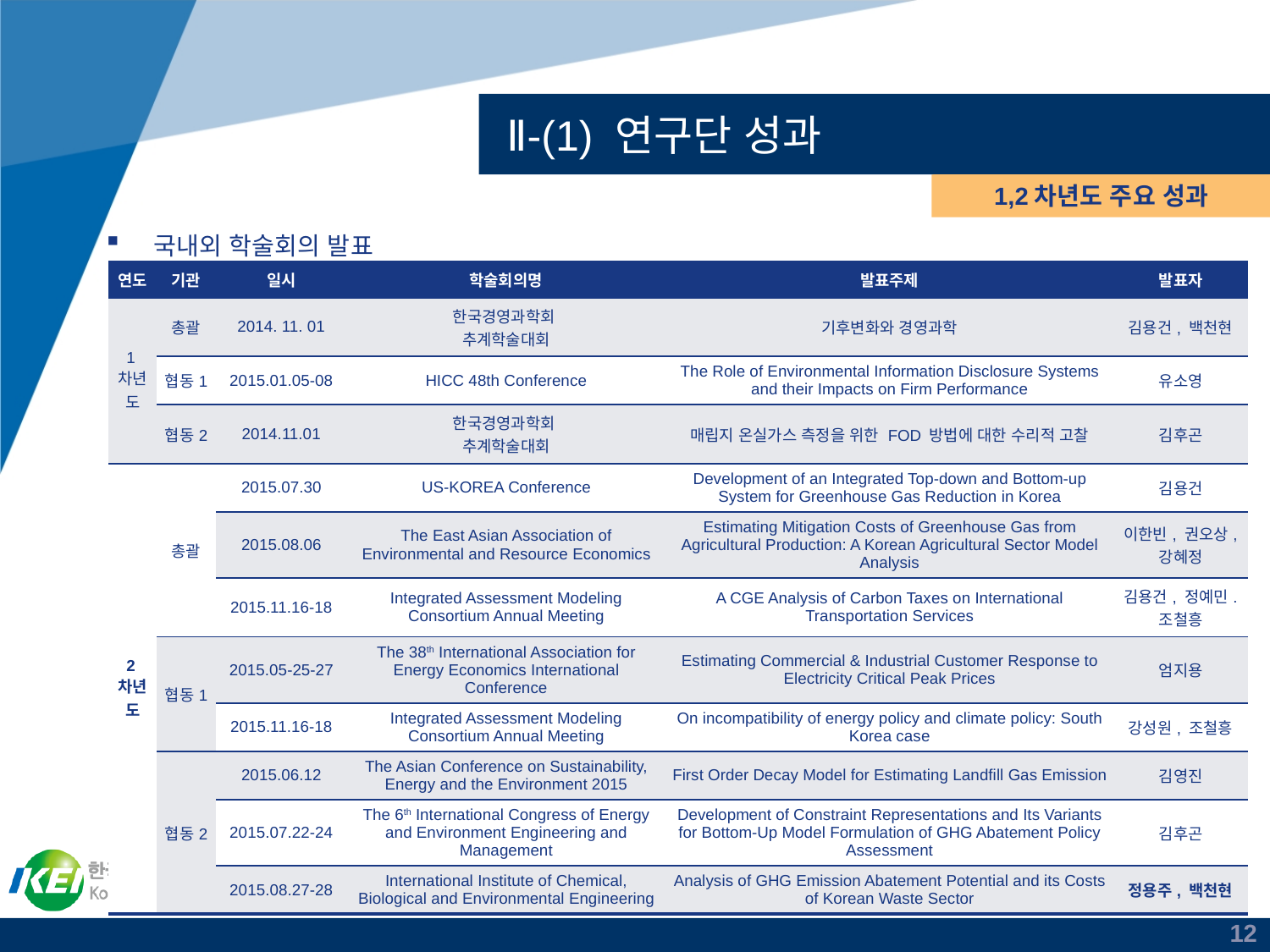

# Ⅱ-(1) 연구단 성과
1,2차년도 주요 성과
국내외 학술회의 발표
| 연도 | 기관 | 일시 | 학술회의명 | 발표주제 | 발표자 |
| --- | --- | --- | --- | --- | --- |
| 1차년도 | 총괄 | 2014. 11. 01 | 한국경영과학회 추계학술대회 | 기후변화와 경영과학 | 김용건, 백천현 |
|  | 협동1 | 2015.01.05-08 | HICC 48th Conference | The Role of Environmental Information Disclosure Systems and their Impacts on Firm Performance | 유소영 |
|  | 협동2 | 2014.11.01 | 한국경영과학회 추계학술대회 | 매립지 온실가스 측정을 위한 FOD 방법에 대한 수리적 고찰 | 김후곤 |
| 2차년도 | 총괄 | 2015.07.30 | US-KOREA Conference | Development of an Integrated Top-down and Bottom-up System for Greenhouse Gas Reduction in Korea | 김용건 |
|  |  | 2015.08.06 | The East Asian Association of Environmental and Resource Economics | Estimating Mitigation Costs of Greenhouse Gas from Agricultural Production: A Korean Agricultural Sector Model Analysis | 이한빈, 권오상, 강혜정 |
|  |  | 2015.11.16-18 | Integrated Assessment Modeling Consortium Annual Meeting | A CGE Analysis of Carbon Taxes on International Transportation Services | 김용건, 정예민. 조철흥 |
|  | 협동1 | 2015.05-25-27 | The 38th International Association for Energy Economics International Conference | Estimating Commercial & Industrial Customer Response to Electricity Critical Peak Prices | 엄지용 |
|  |  | 2015.11.16-18 | Integrated Assessment Modeling Consortium Annual Meeting | On incompatibility of energy policy and climate policy: South Korea case | 강성원, 조철흥 |
|  | 협동2 | 2015.06.12 | The Asian Conference on Sustainability, Energy and the Environment 2015 | First Order Decay Model for Estimating Landfill Gas Emission | 김영진 |
|  |  | 2015.07.22-24 | The 6th International Congress of Energy and Environment Engineering and Management | Development of Constraint Representations and Its Variants for Bottom-Up Model Formulation of GHG Abatement Policy Assessment | 김후곤 |
|  |  | 2015.08.27-28 | International Institute of Chemical, Biological and Environmental Engineering | Analysis of GHG Emission Abatement Potential and its Costs of Korean Waste Sector | 정용주, 백천현 |
12